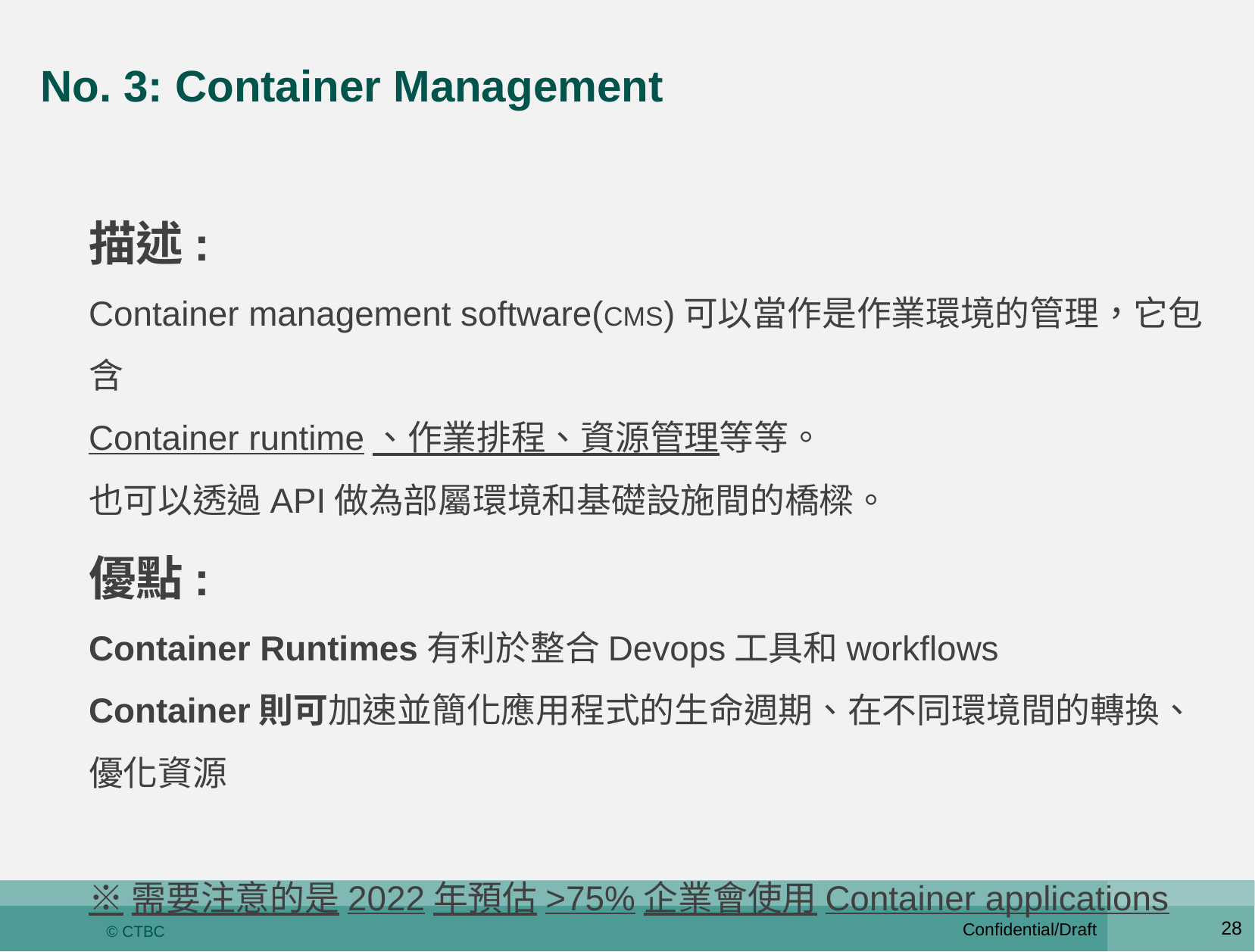

No. 3: Container Management
描述:
Container management software(CMS)可以當作是作業環境的管理，它包含
Container runtime、作業排程、資源管理等等。
也可以透過API做為部屬環境和基礎設施間的橋樑。
優點:
Container Runtimes有利於整合Devops工具和workflows
Container則可加速並簡化應用程式的生命週期、在不同環境間的轉換、優化資源

※需要注意的是2022年預估>75%企業會使用Container applications

敏捷性和生產率的提高。他們通過分析IT和業務數據，從而獲得收益

■

關於用戶交互，業務活動和支持IT系統行為的見解。

服務改善和成本降低。他們通過大大節省時間和精力來做到這一點

■

確定正常運行時間和性能問題的原因。行為預測通知

預測可以支持資源優化工作。

風險緩解。他們通過分析監視，配置和服務台數據來做到這一點。他們

■

從操作和安全角度識別異常。

競爭差異/破壞。他們通過對市場的快速響應來做到這一點

和基於機器的班次分析得出的最終用戶需求。